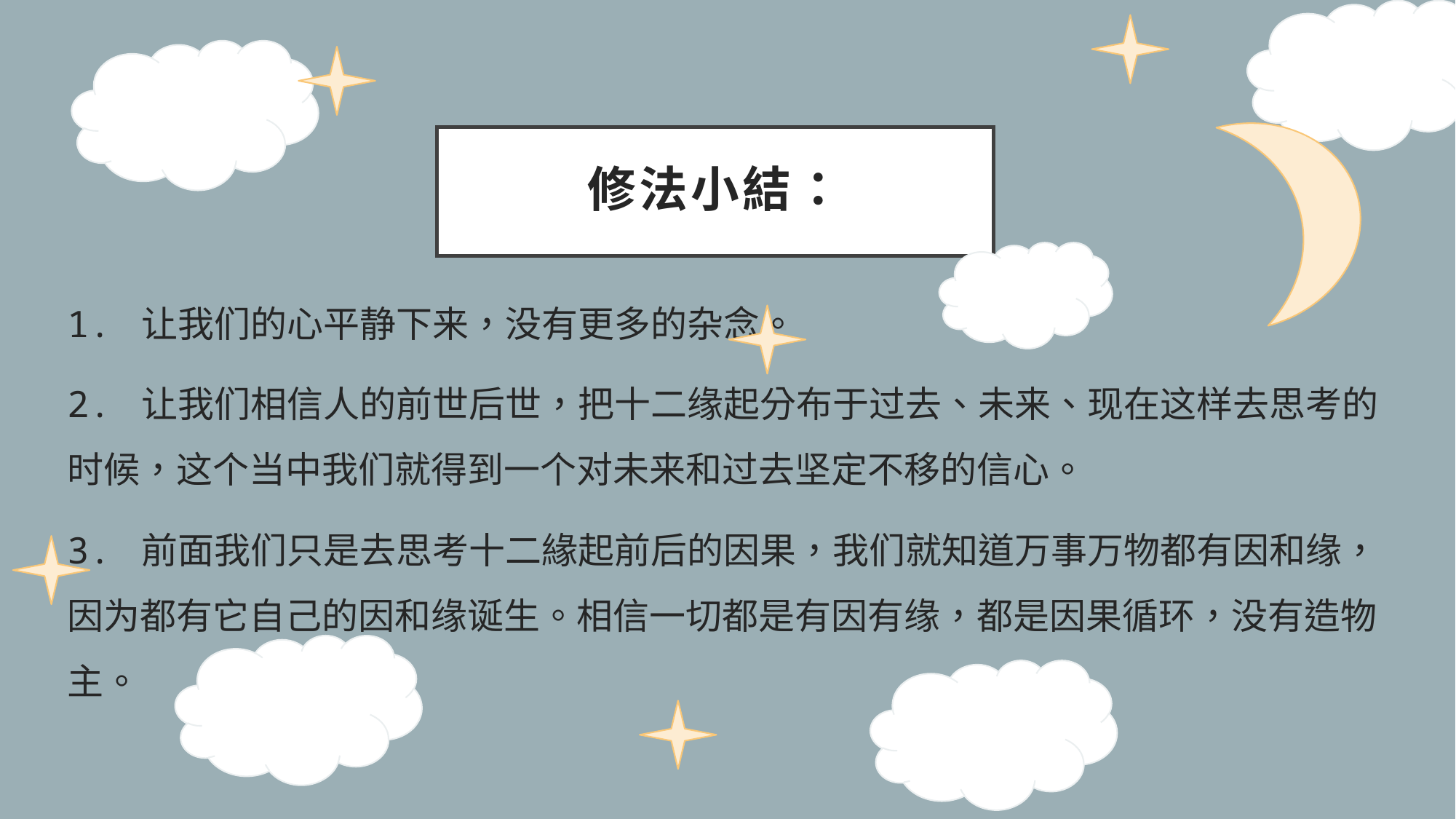

# 修法小結：

1. 让我们的心平静下来，没有更多的杂念。
2. 让我们相信人的前世后世，把十二缘起分布于过去、未来、现在这样去思考的时候，这个当中我们就得到一个对未来和过去坚定不移的信心。
3. 前面我们只是去思考十二緣起前后的因果，我们就知道万事万物都有因和缘，因为都有它自己的因和缘诞生。相信一切都是有因有缘，都是因果循环，没有造物主。